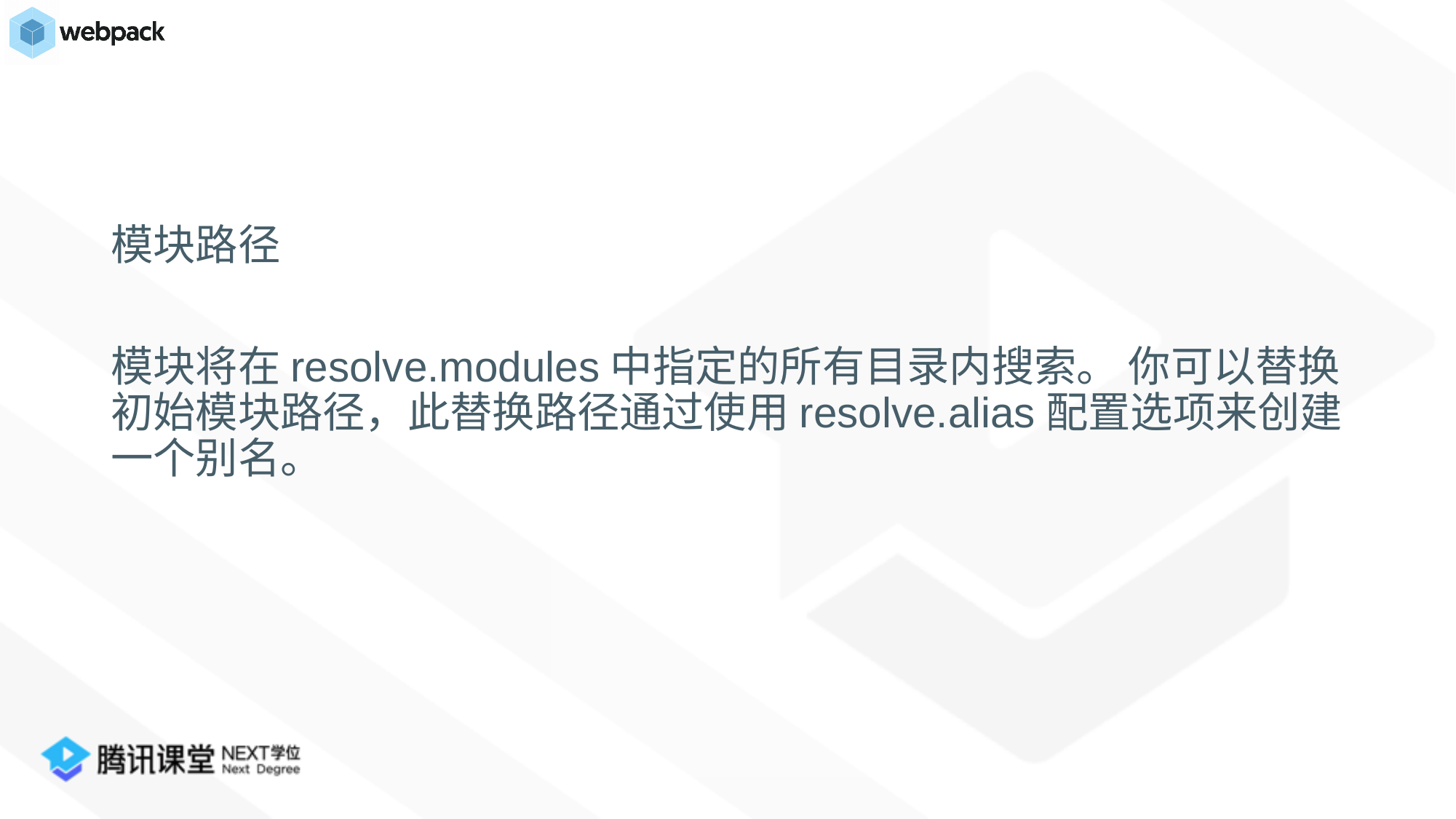

模块路径

模块将在resolve.modules中指定的所有目录内搜索。 你可以替换初始模块路径，此替换路径通过使用resolve.alias配置选项来创建一个别名。